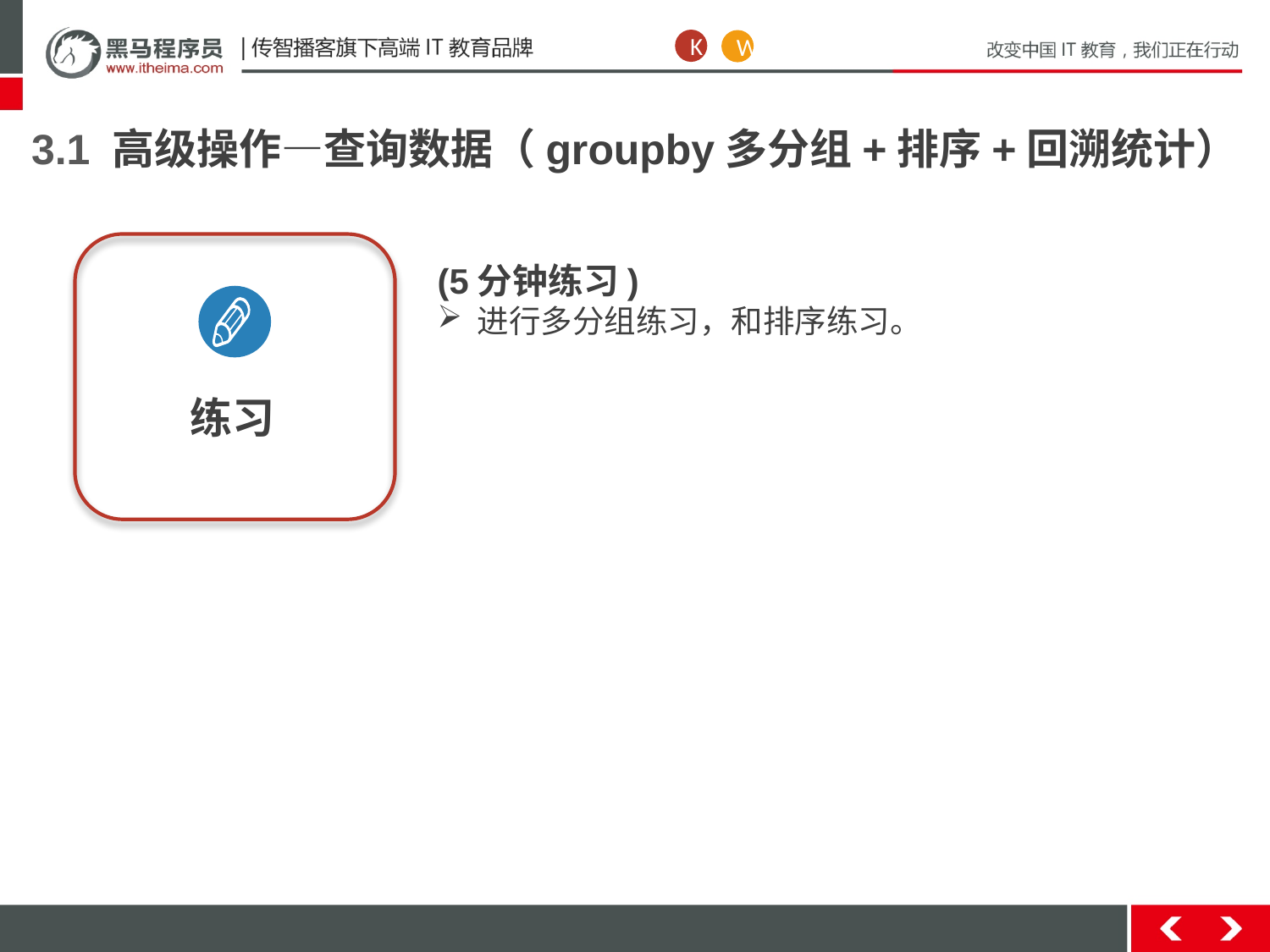

K
W
3.1 高级操作—查询数据（groupby多分组+排序+回溯统计）

练习
(5分钟练习)
进行多分组练习，和排序练习。